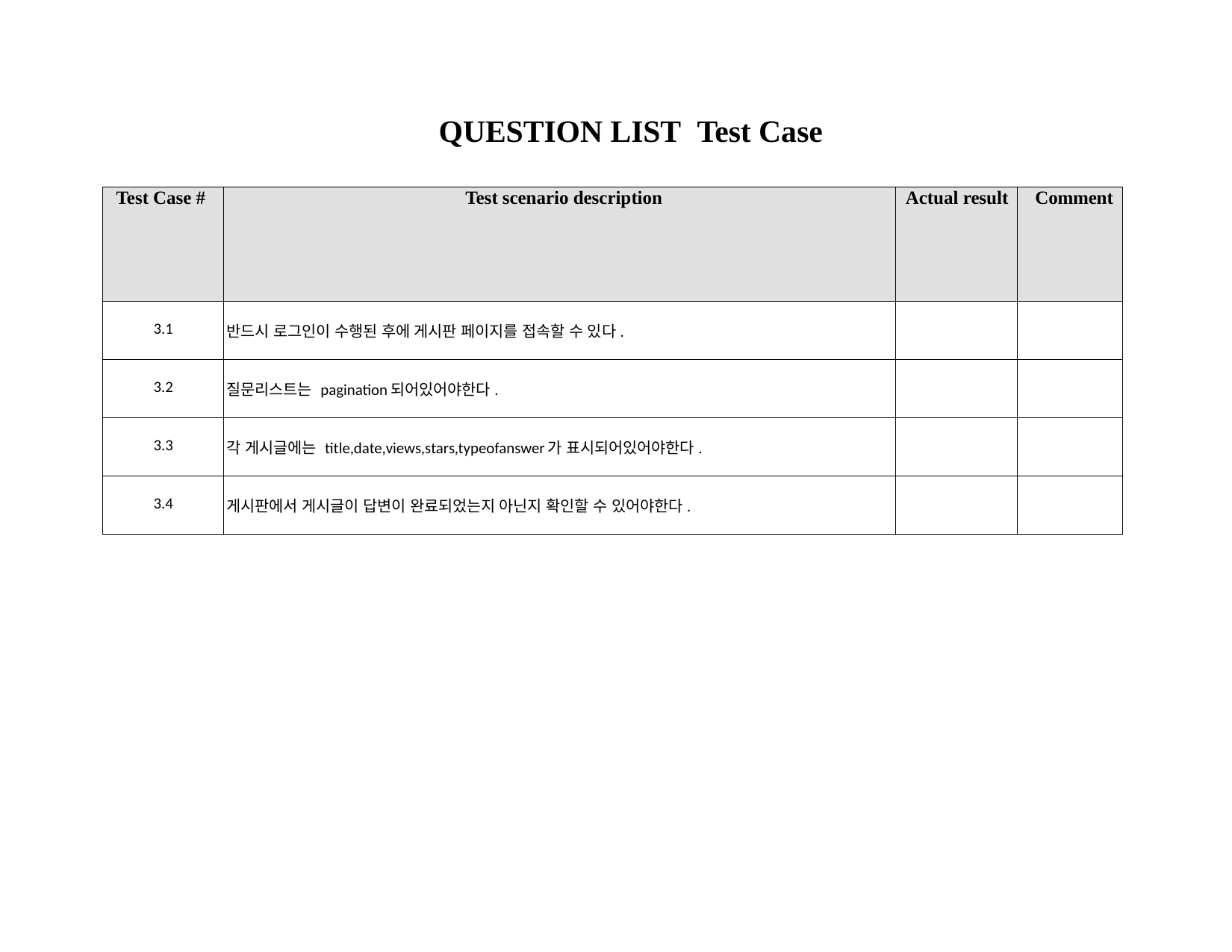

# QUESTION LIST  Test Case
| Test Case # | Test scenario description | Actual result | Comment |
| --- | --- | --- | --- |
| 3.1 | 반드시 로그인이 수행된 후에 게시판 페이지를 접속할 수 있다. |  |  |
| 3.2 | 질문리스트는 pagination되어있어야한다. |  |  |
| 3.3 | 각 게시글에는 title,date,views,stars,typeofanswer가 표시되어있어야한다. |  |  |
| 3.4 | 게시판에서 게시글이 답변이 완료되었는지 아닌지 확인할 수 있어야한다. |  |  |